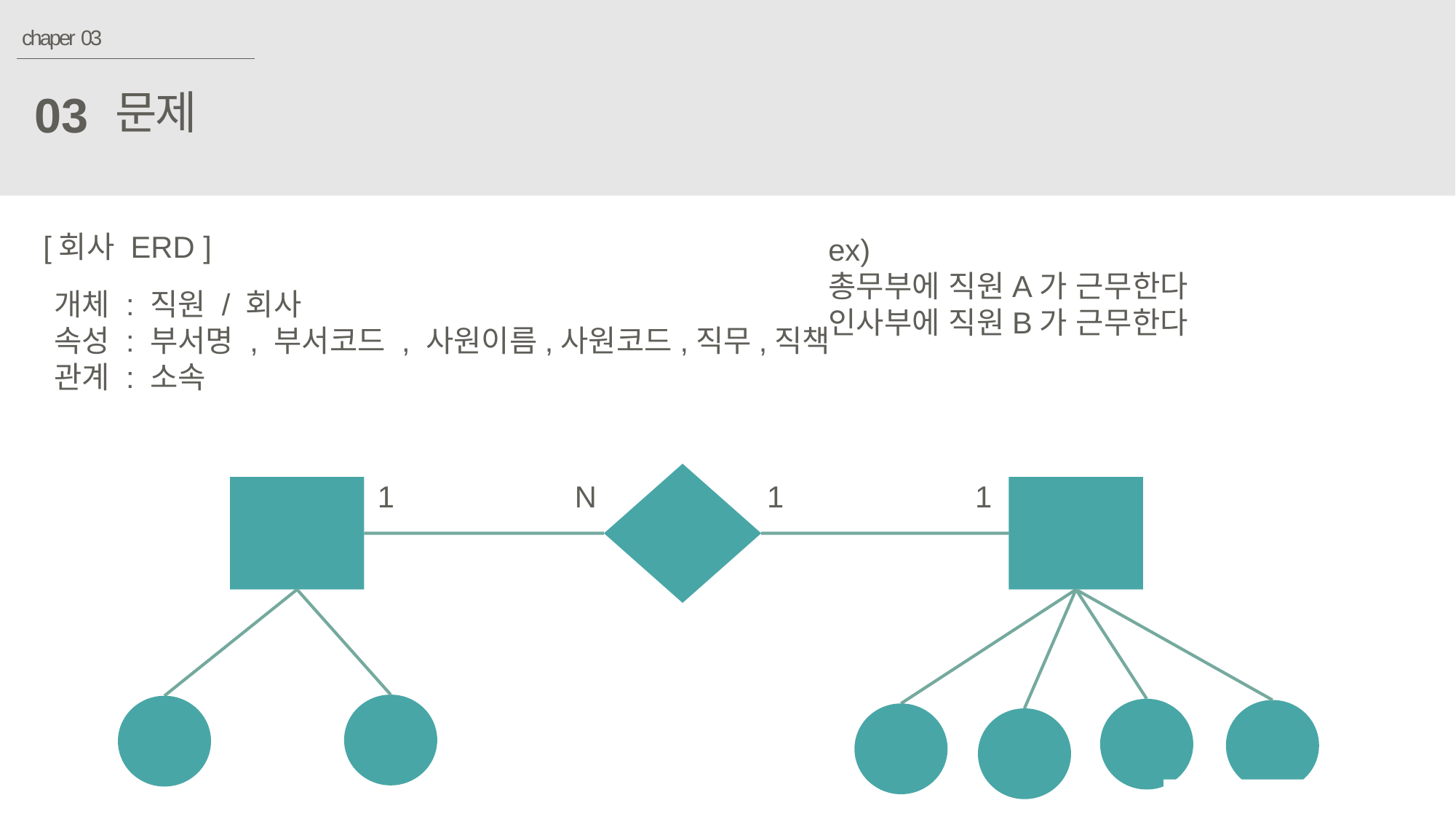

chaper  03
문제
03

[회사 ERD ]
ex)
총무부에 직원A가 근무한다
인사부에 직원B가 근무한다
개체 : 직원 / 회사
속성 : 부서명 , 부서코드 , 사원이름,사원코드,직무,직책
관계 : 소속

1
N
1
1